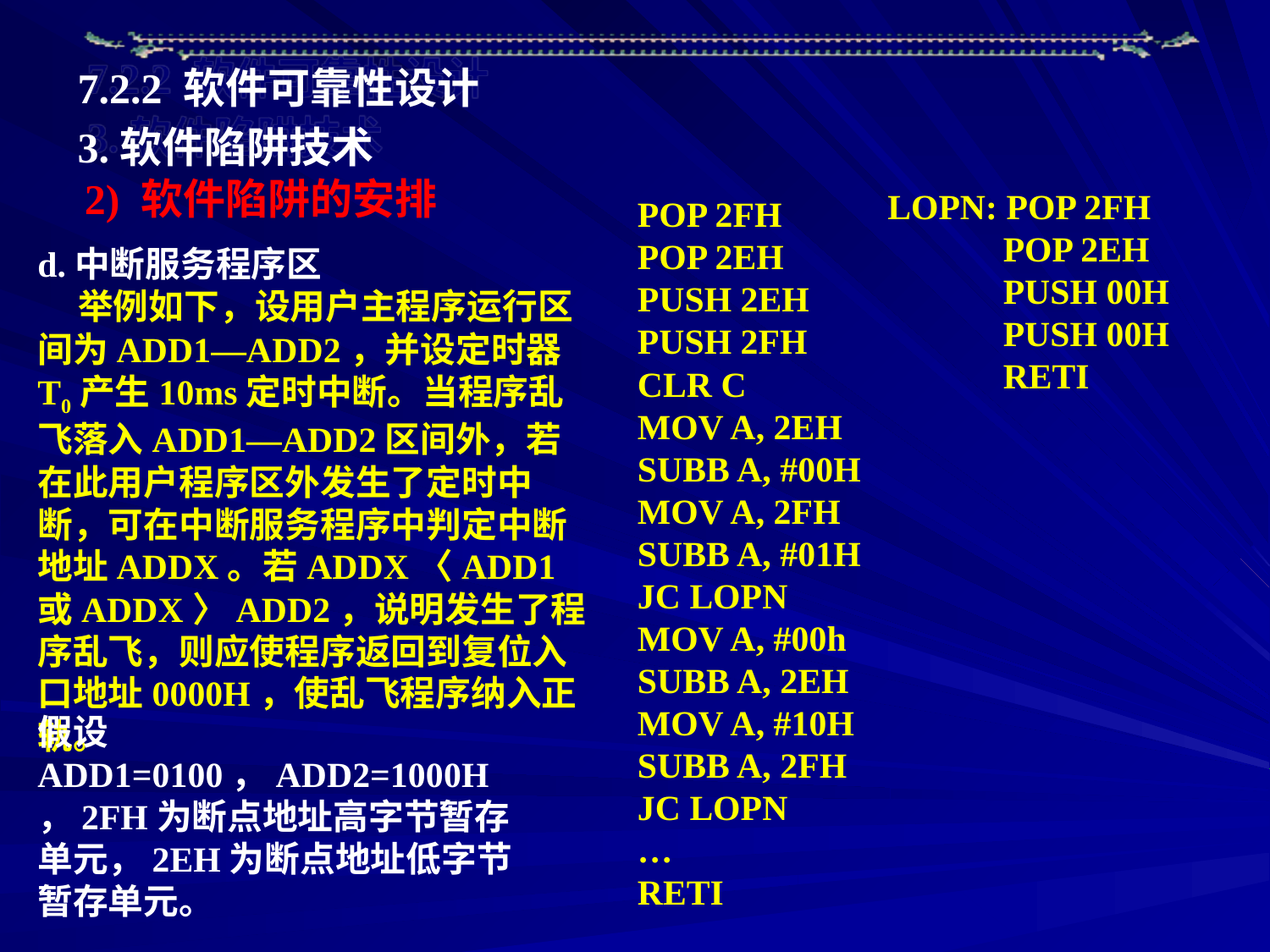

7.2.2 软件可靠性设计
3.软件陷阱技术
2) 软件陷阱的安排
LOPN: POP 2FH
             POP 2EH
             PUSH 00H
             PUSH 00H
             RETI

POP 2FH
POP 2EH
PUSH 2EH
PUSH 2FH
CLR C
MOV A, 2EH
SUBB A, #00H
MOV A, 2FH
SUBB A, #01H
JC LOPN
MOV A, #00h
SUBB A, 2EH
MOV A, #10H
SUBB A, 2FH
JC LOPN
…
RETI
d.中断服务程序区
    举例如下，设用户主程序运行区间为ADD1—ADD2，并设定时器T0产生10ms定时中断。当程序乱飞落入ADD1—ADD2区间外，若在此用户程序区外发生了定时中断，可在中断服务程序中判定中断地址ADDX。若ADDX〈ADD1或ADDX〉ADD2，说明发生了程序乱飞，则应使程序返回到复位入口地址0000H，使乱飞程序纳入正轨。
假设ADD1=0100，ADD2=1000H，2FH为断点地址高字节暂存单元，2EH为断点地址低字节暂存单元。